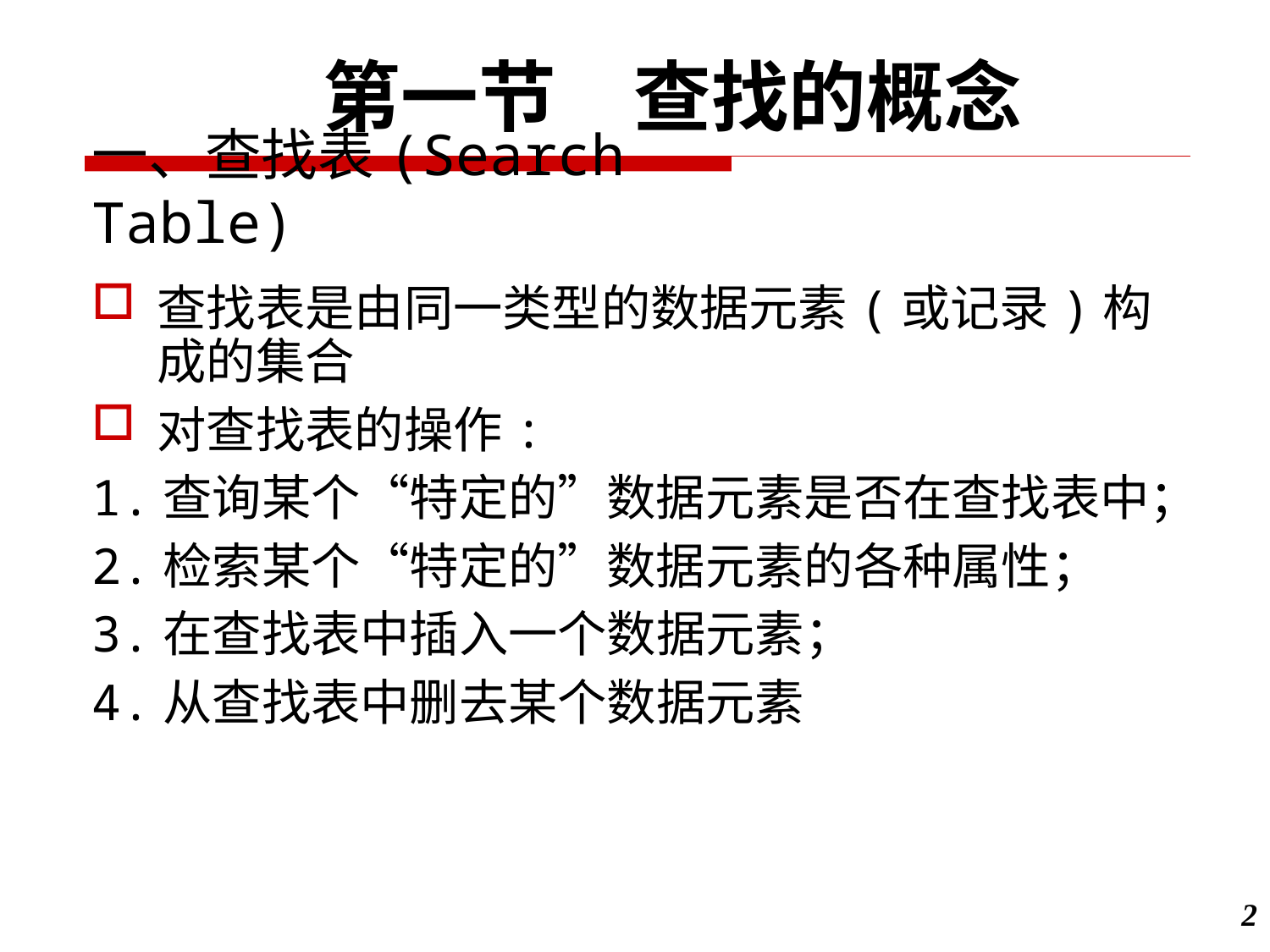

第一节　查找的概念
一、查找表(Search Table)
查找表是由同一类型的数据元素(或记录)构成的集合
对查找表的操作:
1.查询某个“特定的”数据元素是否在查找表中；
2.检索某个“特定的”数据元素的各种属性；
3.在查找表中插入一个数据元素；
4.从查找表中删去某个数据元素
2